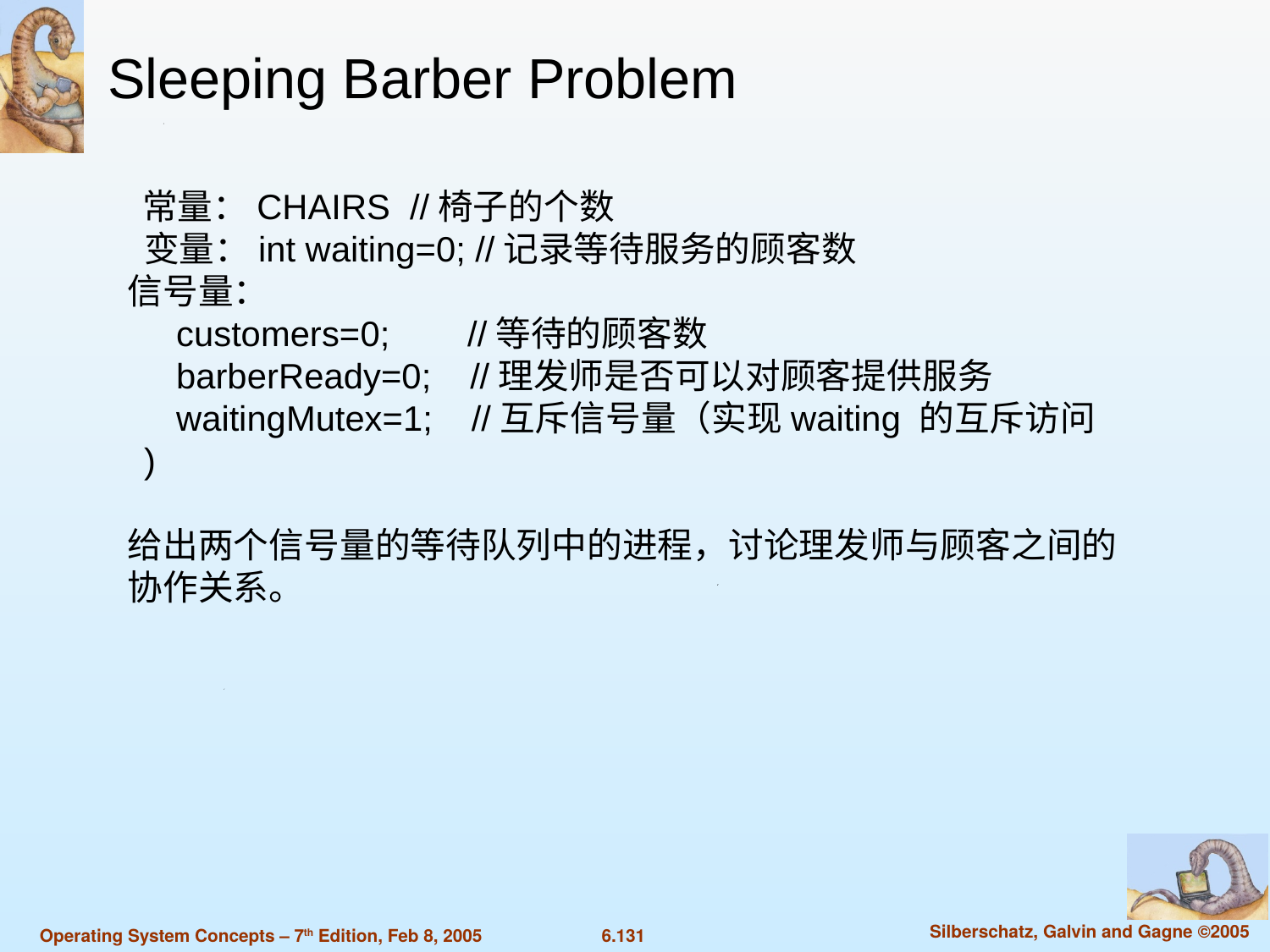

Sleeping Barber Problem
 常量：CHAIRS  //椅子的个数
 变量：int waiting=0; //记录等待服务的顾客数
信号量：
     customers=0;        //等待的顾客数
     barberReady=0;    //理发师是否可以对顾客提供服务
     waitingMutex=1;    //互斥信号量（实现waiting 的互斥访问 )

给出两个信号量的等待队列中的进程，讨论理发师与顾客之间的协作关系。